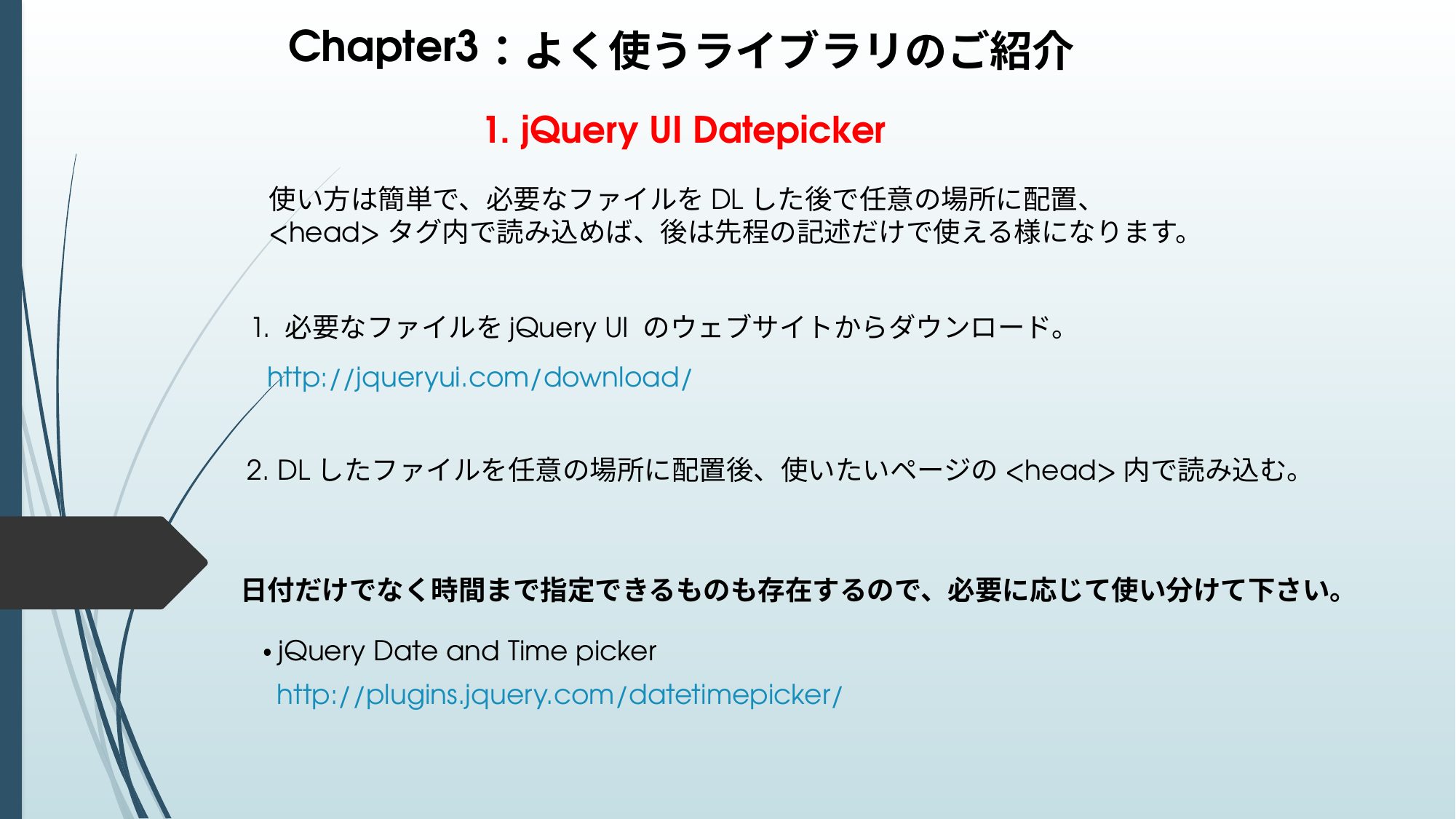

Chapter3
：よく使うライブラリのご紹介
1. jQuery UI Datepicker
使い方は簡単で、必要なファイルをDLした後で任意の場所に配置、
<head>タグ内で読み込めば、後は先程の記述だけで使える様になります。
1. 必要なファイルをjQuery UI のウェブサイトからダウンロード。
http://jqueryui.com/download/
2. DLしたファイルを任意の場所に配置後、使いたいページの<head>内で読み込む。
日付だけでなく時間まで指定できるものも存在するので、必要に応じて使い分けて下さい。
・jQuery Date and Time picker
http://plugins.jquery.com/datetimepicker/